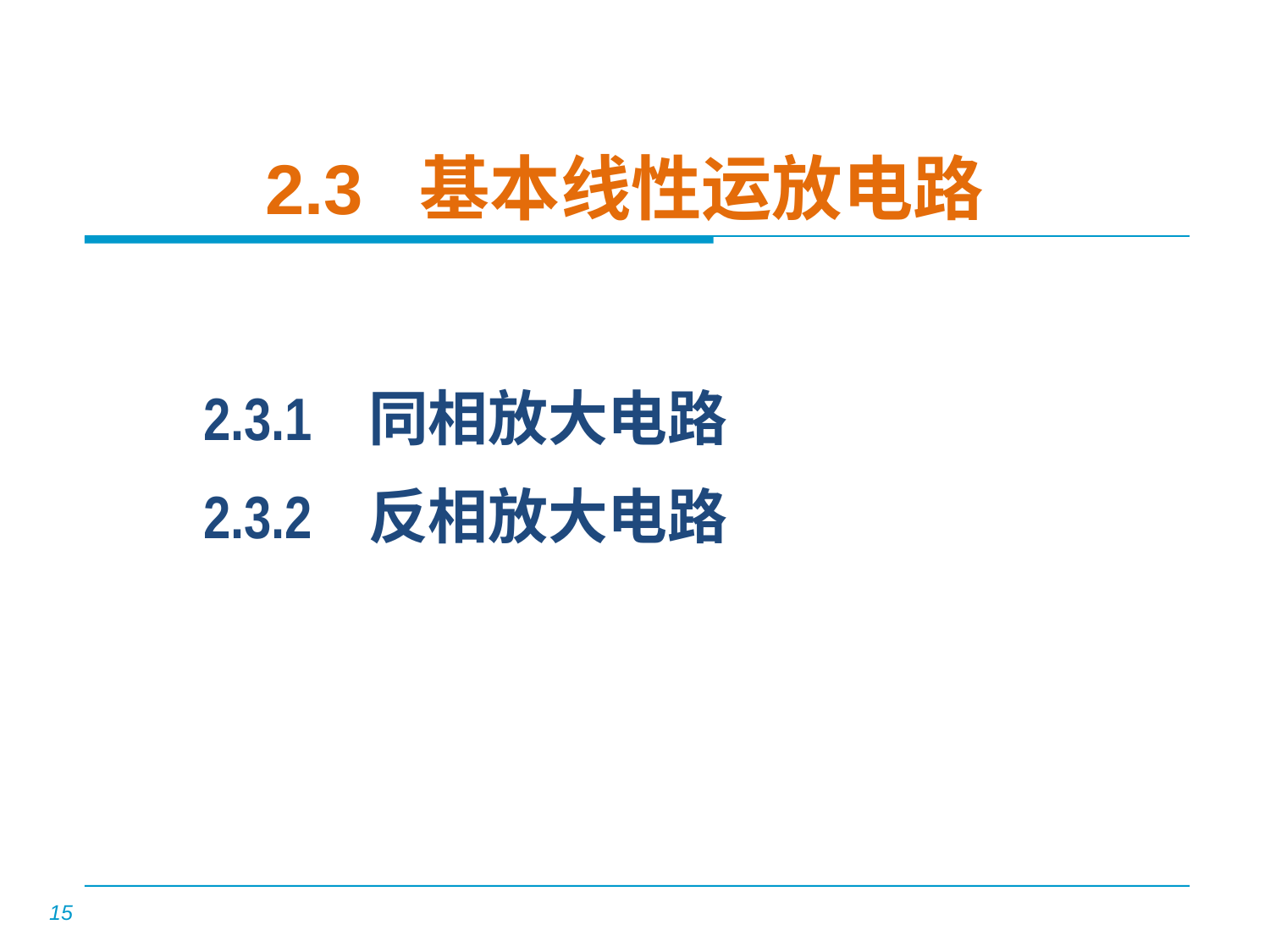

# 2.3  基本线性运放电路

2.3.1   同相放大电路
2.3.2   反相放大电路